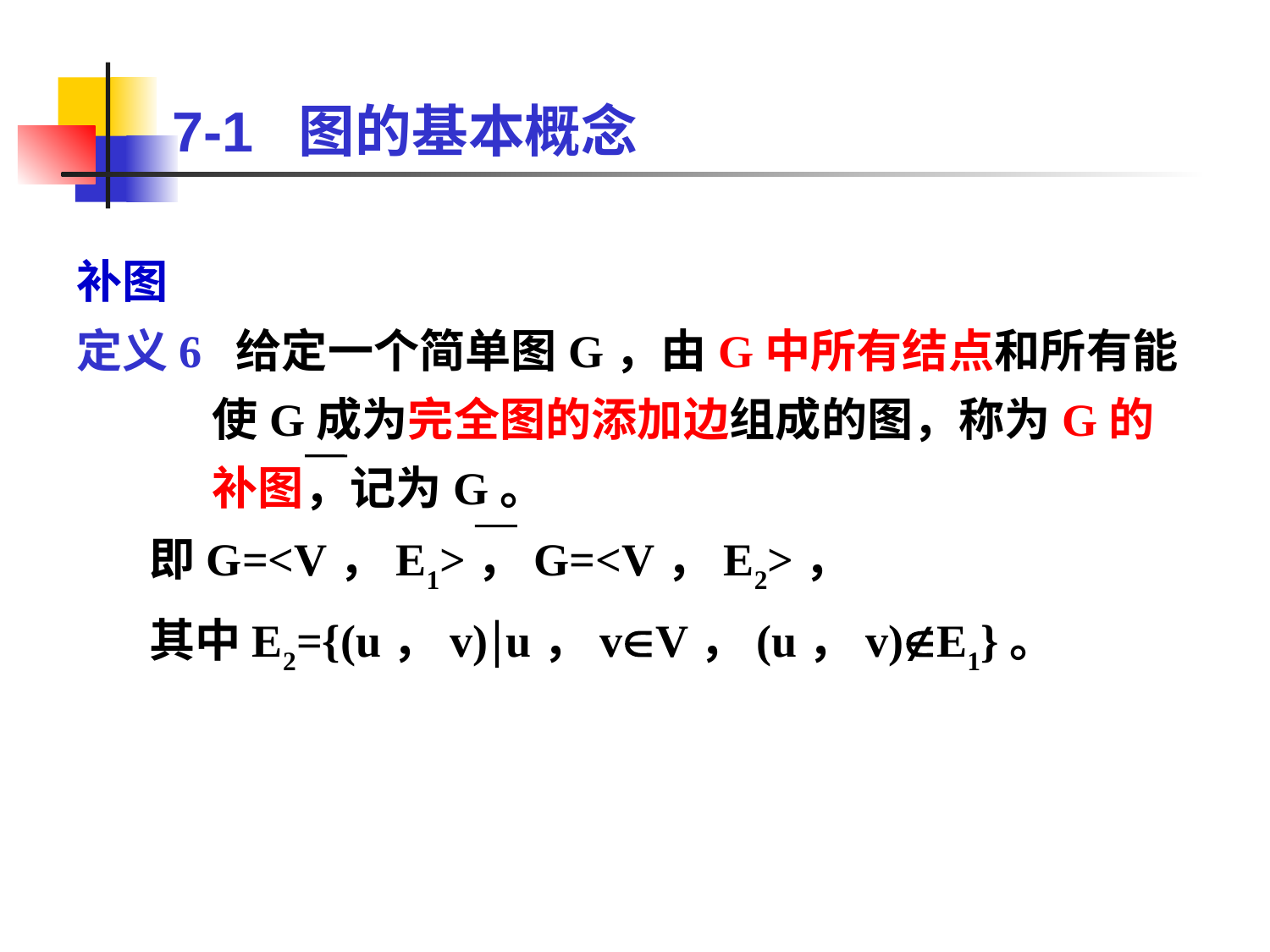

# 7-1  图的基本概念
补图
定义6  给定一个简单图G，由G中所有结点和所有能使G成为完全图的添加边组成的图，称为G的补图，记为G。
      即G=<V，E1>，G=<V，E2>，
      其中E2={(u，v)|u，v∈V，(u，v)∉E1}。

21